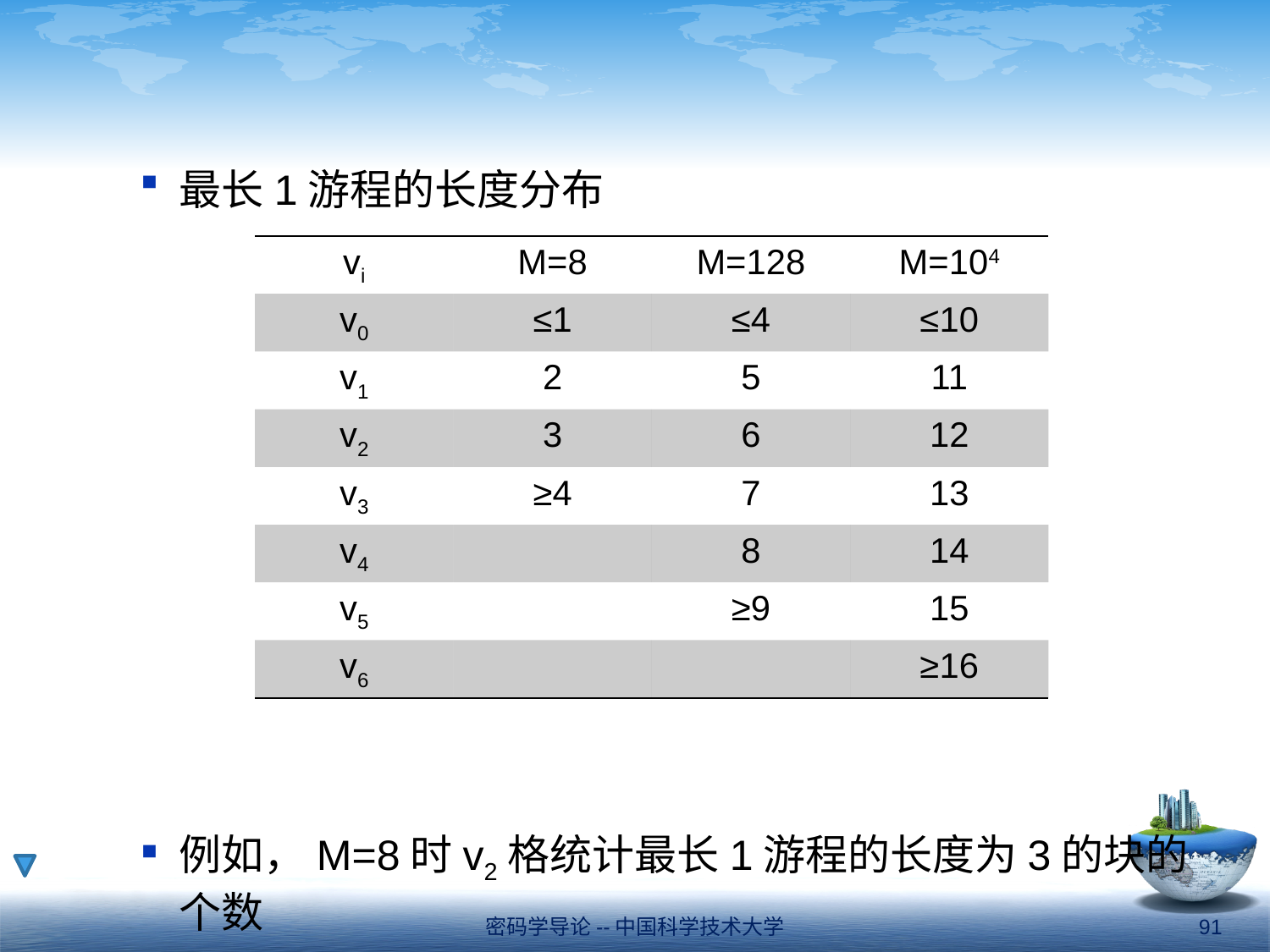

#
最长1游程的长度分布

例如，M=8时v2格统计最长1游程的长度为3的块的个数
| vi | M=8 | M=128 | M=104 |
| --- | --- | --- | --- |
| v0 | ≤1 | ≤4 | ≤10 |
| v1 | 2 | 5 | 11 |
| v2 | 3 | 6 | 12 |
| v3 | ≥4 | 7 | 13 |
| v4 |  | 8 | 14 |
| v5 |  | ≥9 | 15 |
| v6 |  |  | ≥16 |

密码学导论--中国科学技术大学
91